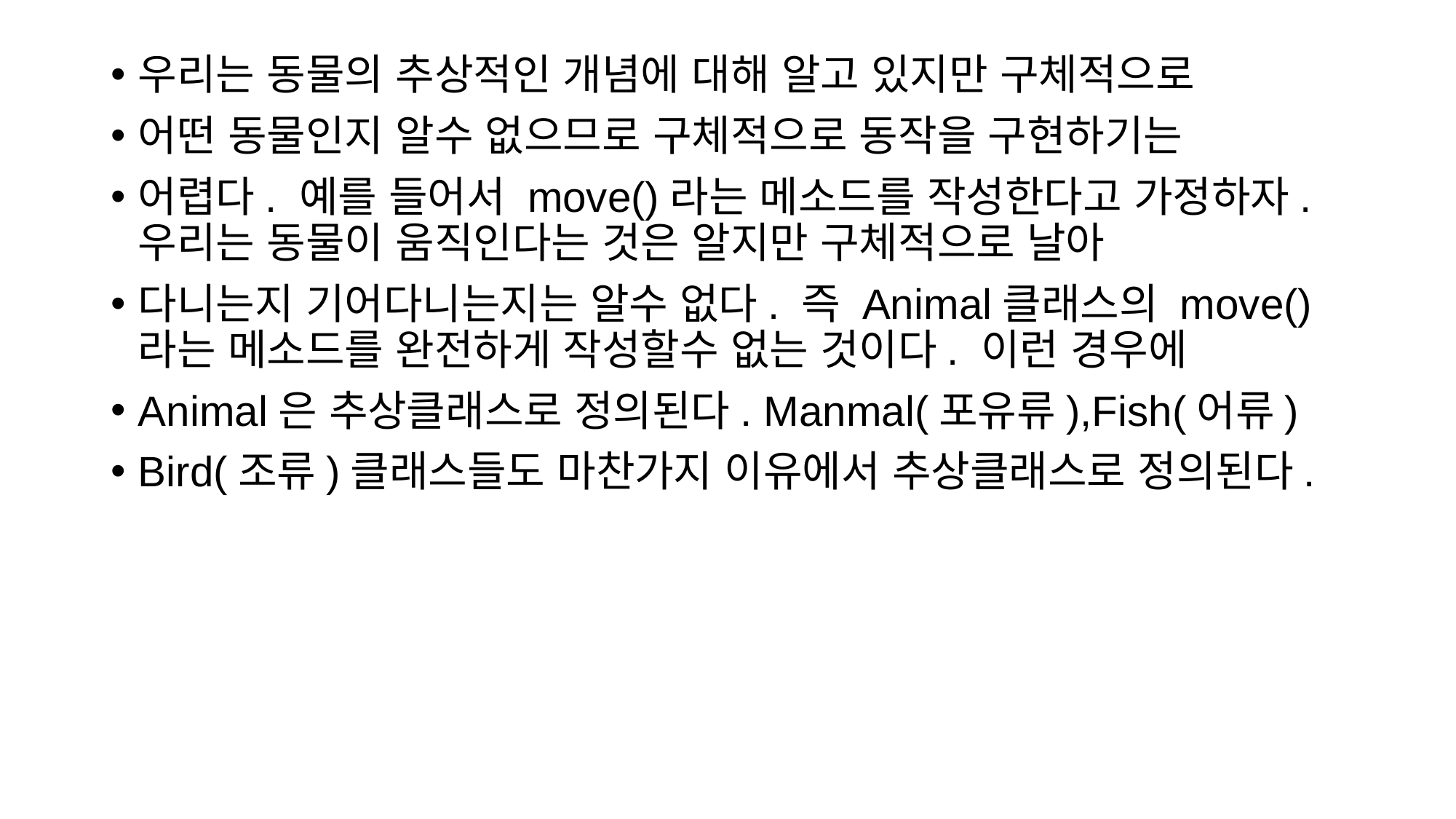

우리는 동물의 추상적인 개념에 대해 알고 있지만 구체적으로
어떤 동물인지 알수 없으므로 구체적으로 동작을 구현하기는
어렵다. 예를 들어서 move()라는 메소드를 작성한다고 가정하자. 우리는 동물이 움직인다는 것은 알지만 구체적으로 날아
다니는지 기어다니는지는 알수 없다. 즉 Animal클래스의 move()라는 메소드를 완전하게 작성할수 없는 것이다. 이런 경우에
Animal은 추상클래스로 정의된다. Manmal(포유류),Fish(어류)
Bird(조류)클래스들도 마찬가지 이유에서 추상클래스로 정의된다.